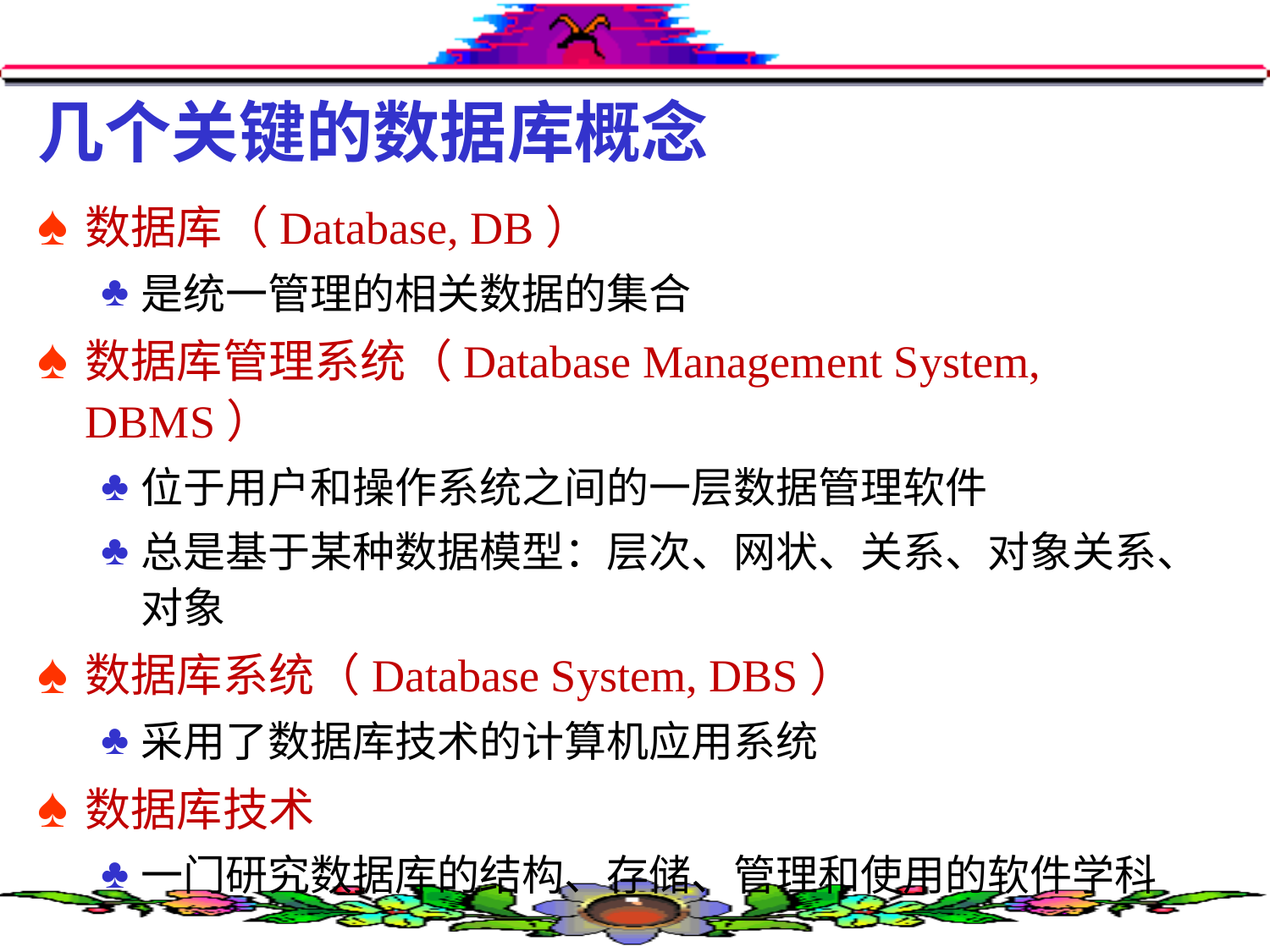

# 几个关键的数据库概念
数据库（Database, DB）
是统一管理的相关数据的集合
数据库管理系统（Database Management System, DBMS）
位于用户和操作系统之间的一层数据管理软件
总是基于某种数据模型：层次、网状、关系、对象关系、对象
数据库系统（Database System, DBS）
采用了数据库技术的计算机应用系统
数据库技术
一门研究数据库的结构、存储、管理和使用的软件学科